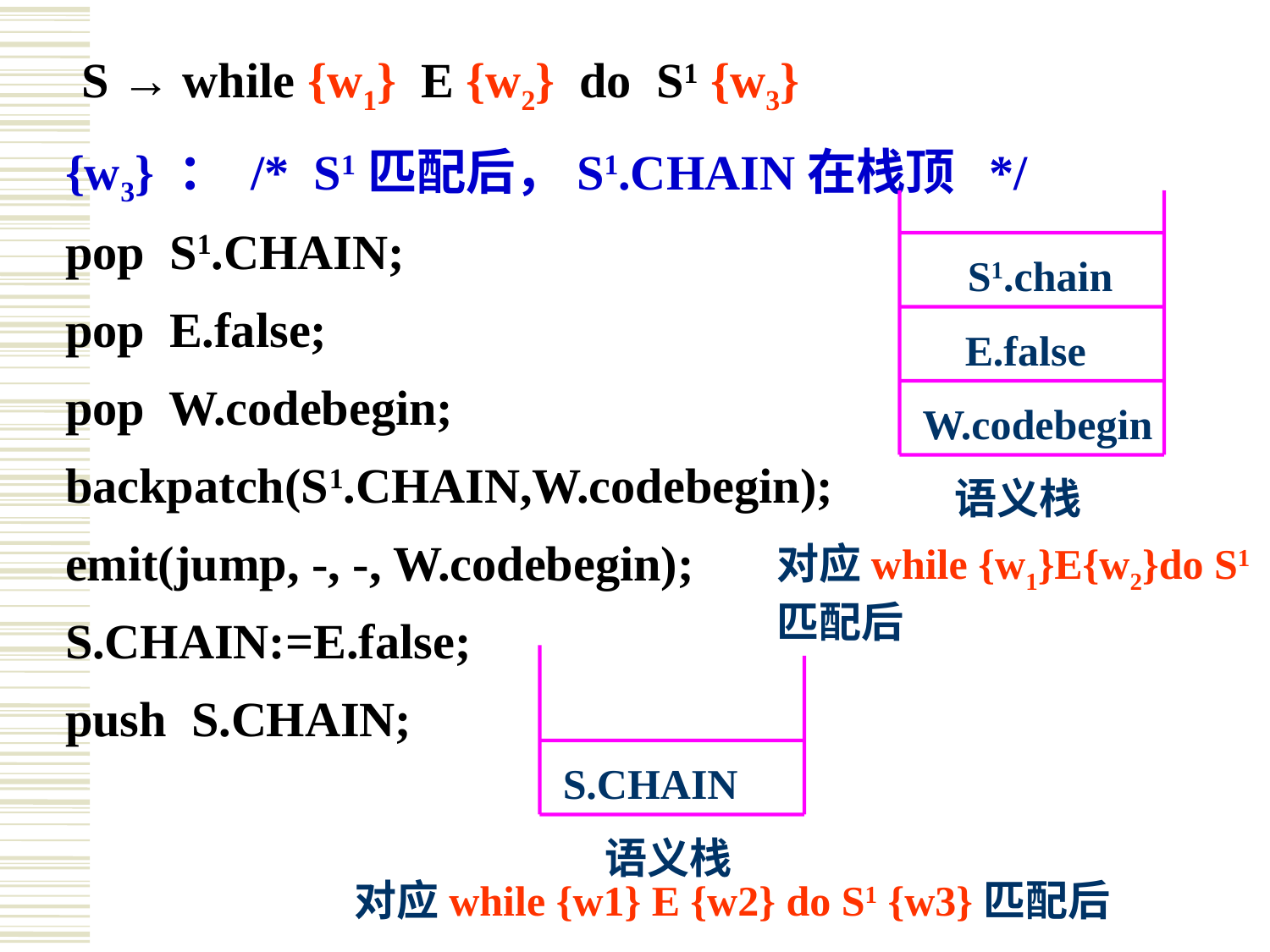

S → while {w1}  E {w2}  do  S1 {w3}
{w3} ： /*  S1匹配后，S1.CHAIN在栈顶  */
pop  S1.CHAIN;
pop  E.false;
pop  W.codebegin;
backpatch(S1.CHAIN,W.codebegin);
emit(jump, -, -, W.codebegin);
S.CHAIN:=E.false;
push  S.CHAIN;

E.false

W.codebegin

语义栈
对应while {w1}E{w2}do S1
匹配后
S1.chain

S.CHAIN

语义栈
对应while {w1} E {w2} do S1 {w3}匹配后